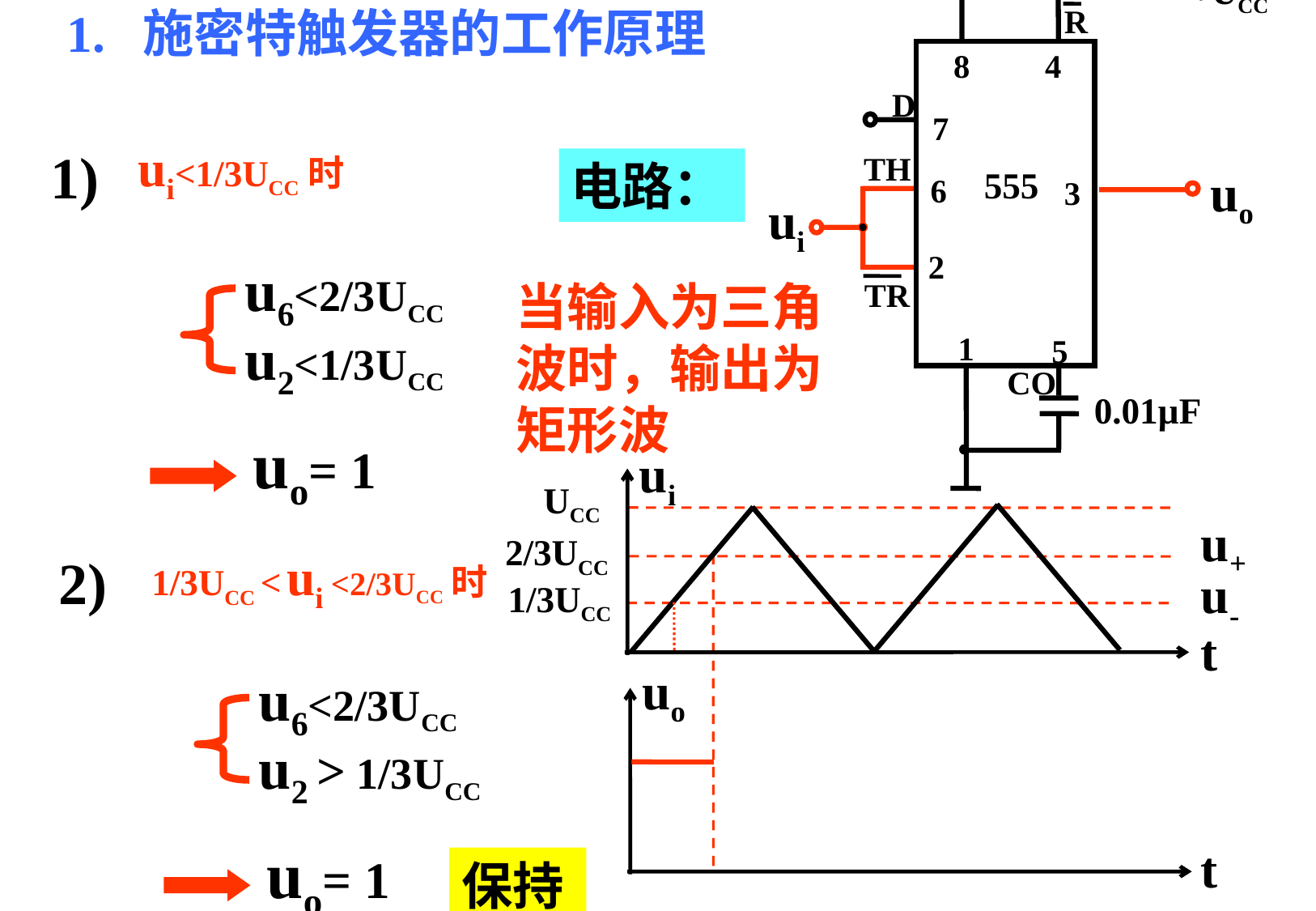

+UCC

R

8
4

7
6
3
2
1
5
D

TH
uo
555
ui

TR

CO

0.01µF

1.  施密特触发器的工作原理
ui<1/3UCC时
1)
电路：
u6<2/3UCC
当输入为三角波时，输出为矩形波

u2<1/3UCC
uo= 1
ui

t

UCC

u+

2/3UCC
1/3UCC < ui <2/3UCC时
2)

u-
1/3UCC

uo

t
u6<2/3UCC

u2 > 1/3UCC

uo= 1
保持